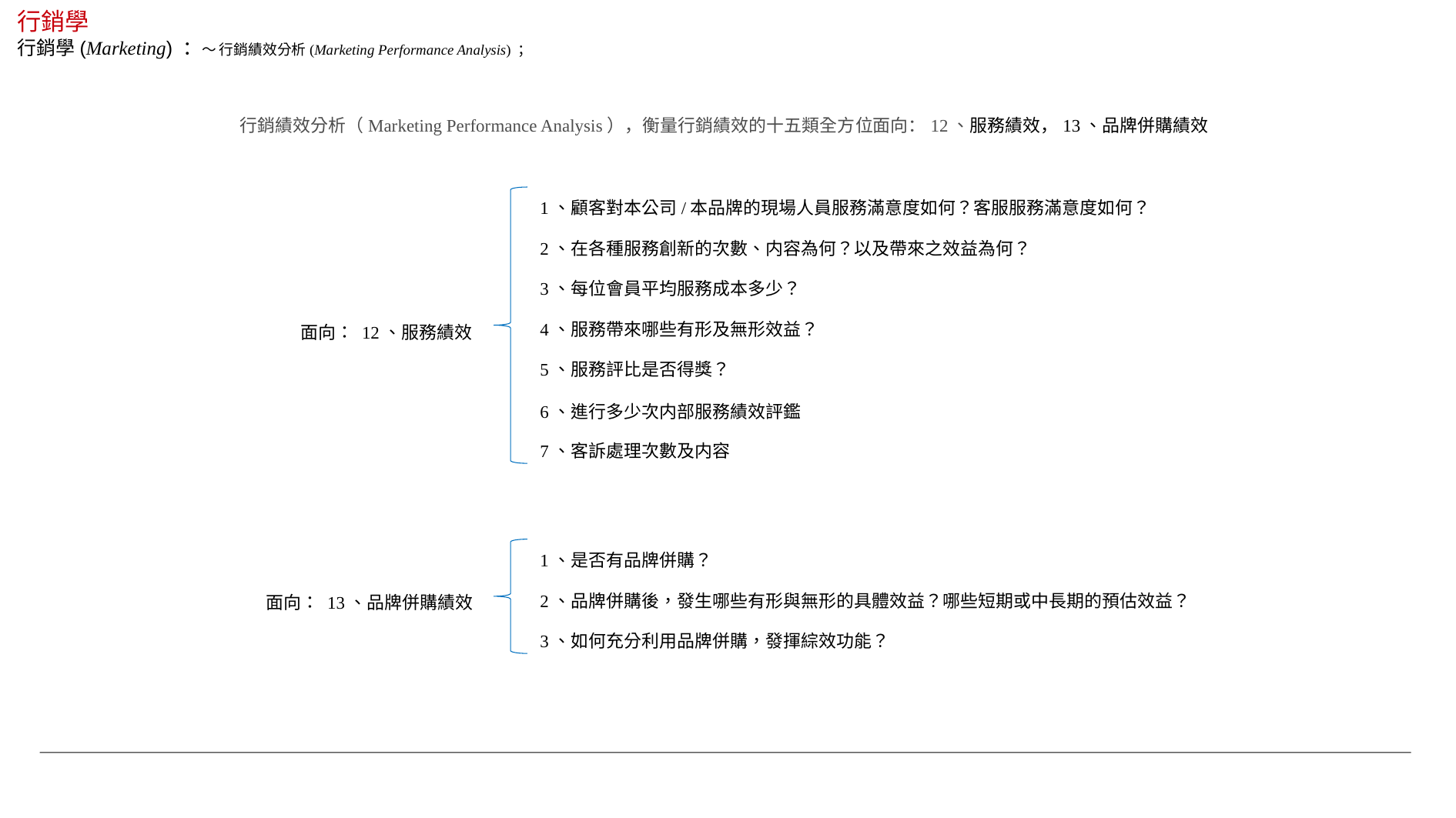

行銷學
行銷學(Marketing) ：～ 行銷績效分析(Marketing Performance Analysis) ；
行銷績效分析（Marketing Performance Analysis），衡量行銷績效的十五類全方位面向：12、服務績效，13、品牌併購績效
1、顧客對本公司/本品牌的現場人員服務滿意度如何？客服服務滿意度如何？

2、在各種服務創新的次數、内容為何？以及帶來之效益為何？
3、每位會員平均服務成本多少？
4、服務帶來哪些有形及無形效益？
面向： 12、服務績效
5、服務評比是否得獎？
6、進行多少次内部服務績效評鑑
7、客訴處理次數及内容
1、是否有品牌併購？

2、品牌併購後，發生哪些有形與無形的具體效益？哪些短期或中長期的預估效益？
面向： 13、品牌併購績效
3、如何充分利用品牌併購，發揮綜效功能？